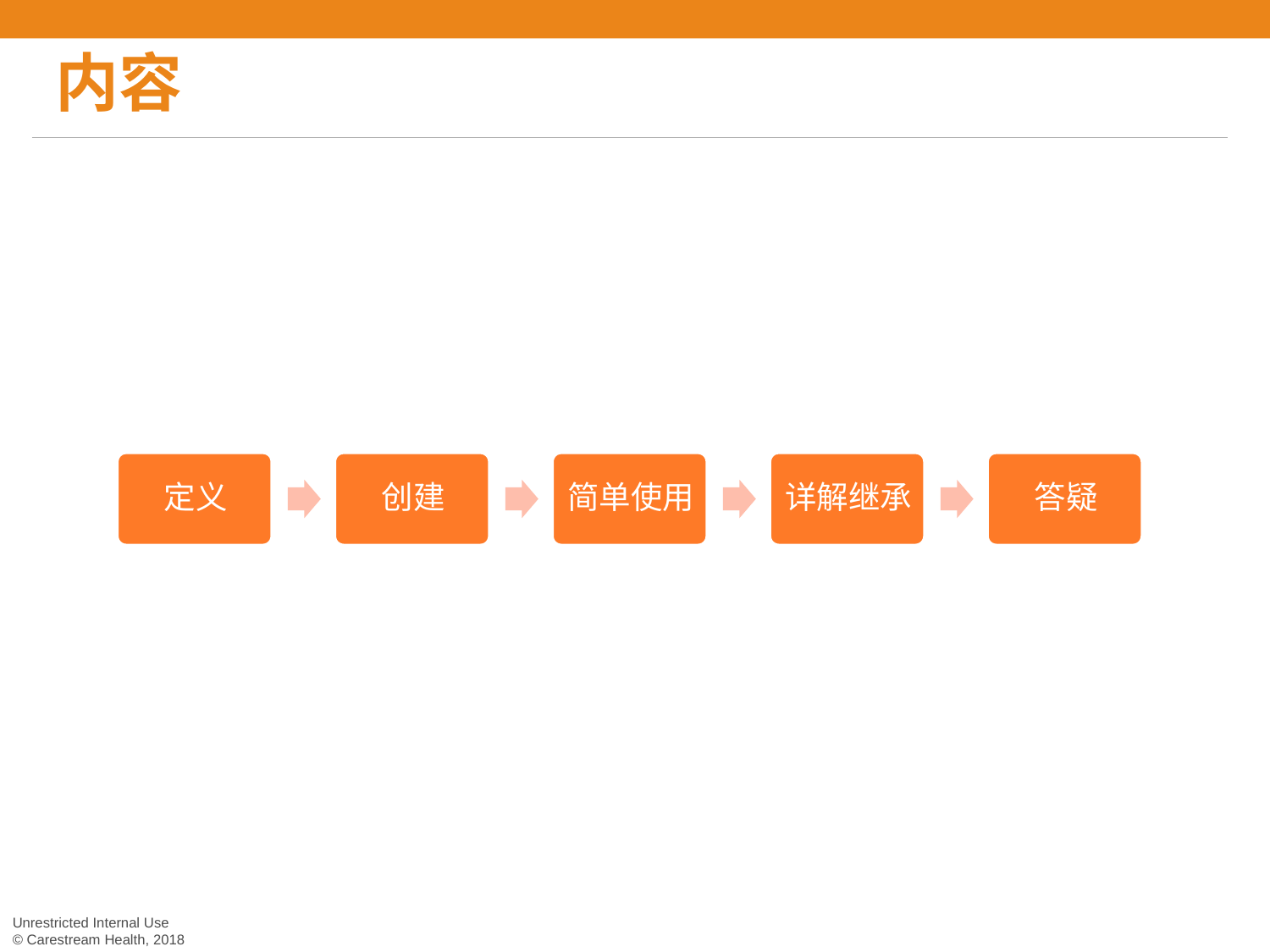

# 内容

定义

创建

简单使用

详解继承

答疑
Unrestricted Internal Use
© Carestream Health, 2018